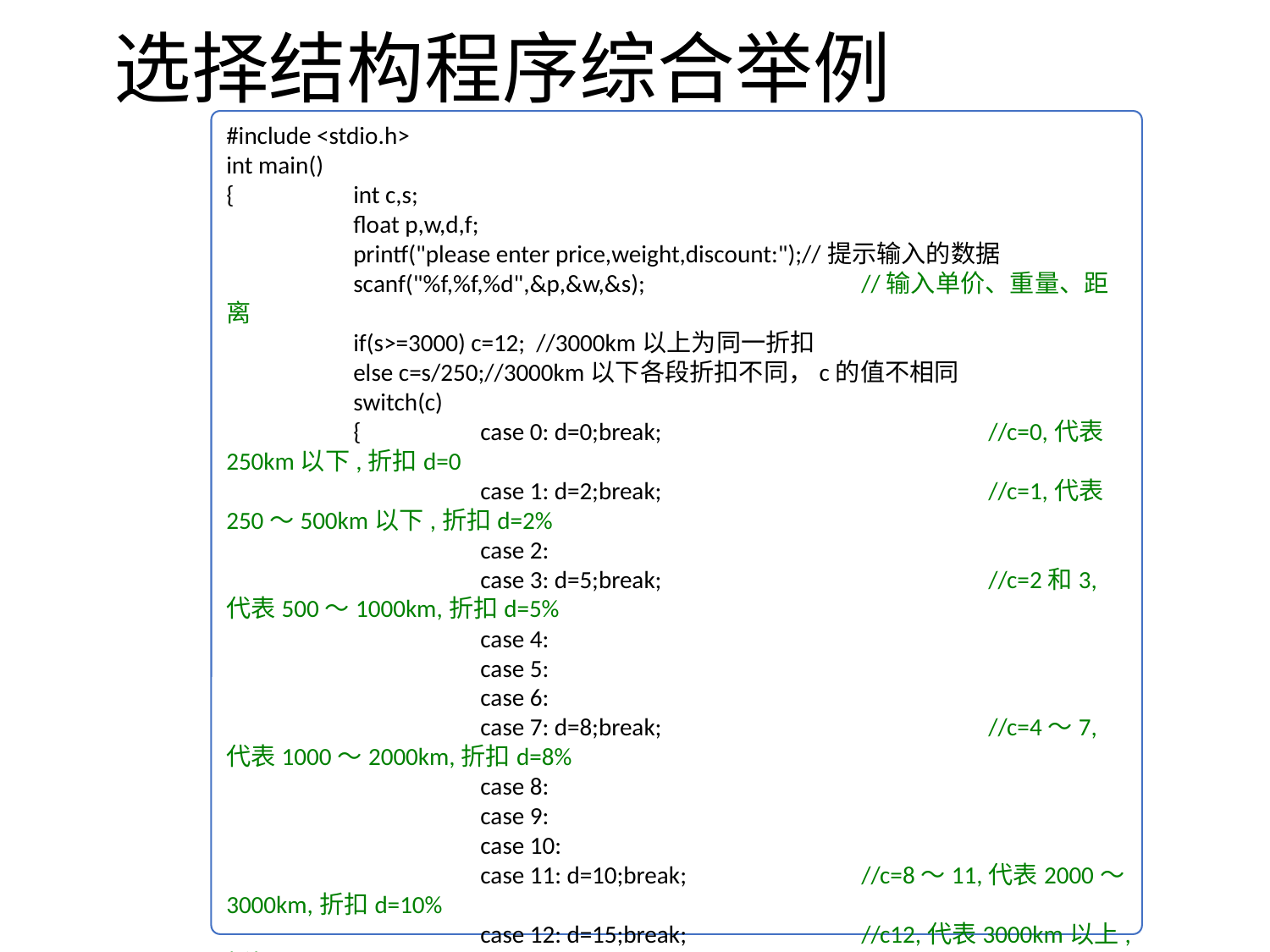

# 选择结构程序综合举例
#include <stdio.h>
int main()
{ 	int c,s;
	float p,w,d,f;
	printf("please enter price,weight,discount:");//提示输入的数据
	scanf("%f,%f,%d",&p,&w,&s);		//输入单价、重量、距离
	if(s>=3000) c=12;  //3000km以上为同一折扣
	else c=s/250;//3000km以下各段折扣不同，c的值不相同
	switch(c)
	{	case 0: d=0;break;			//c=0,代表250km以下,折扣d=0
		case 1: d=2;break;			//c=1,代表250～500km以下,折扣d=2%
		case 2:
		case 3: d=5;break;			//c=2和3,代表500～1000km,折扣d=5%
		case 4:
		case 5:
		case 6:
		case 7: d=8;break;			//c=4～7,代表1000～2000km,折扣d=8%
		case 8:
		case 9:
		case 10:
		case 11: d=10;break;		//c=8～11,代表2000～3000km,折扣d=10%
		case 12: d=15;break;		//c12,代表3000km以上,折扣d=15%
	}
	f=p*w*s*(1-d/100);			//计算总运费
	printf("freight=%10.2f\n",f);		//输出总运费，取两位小数
	return 0;
}